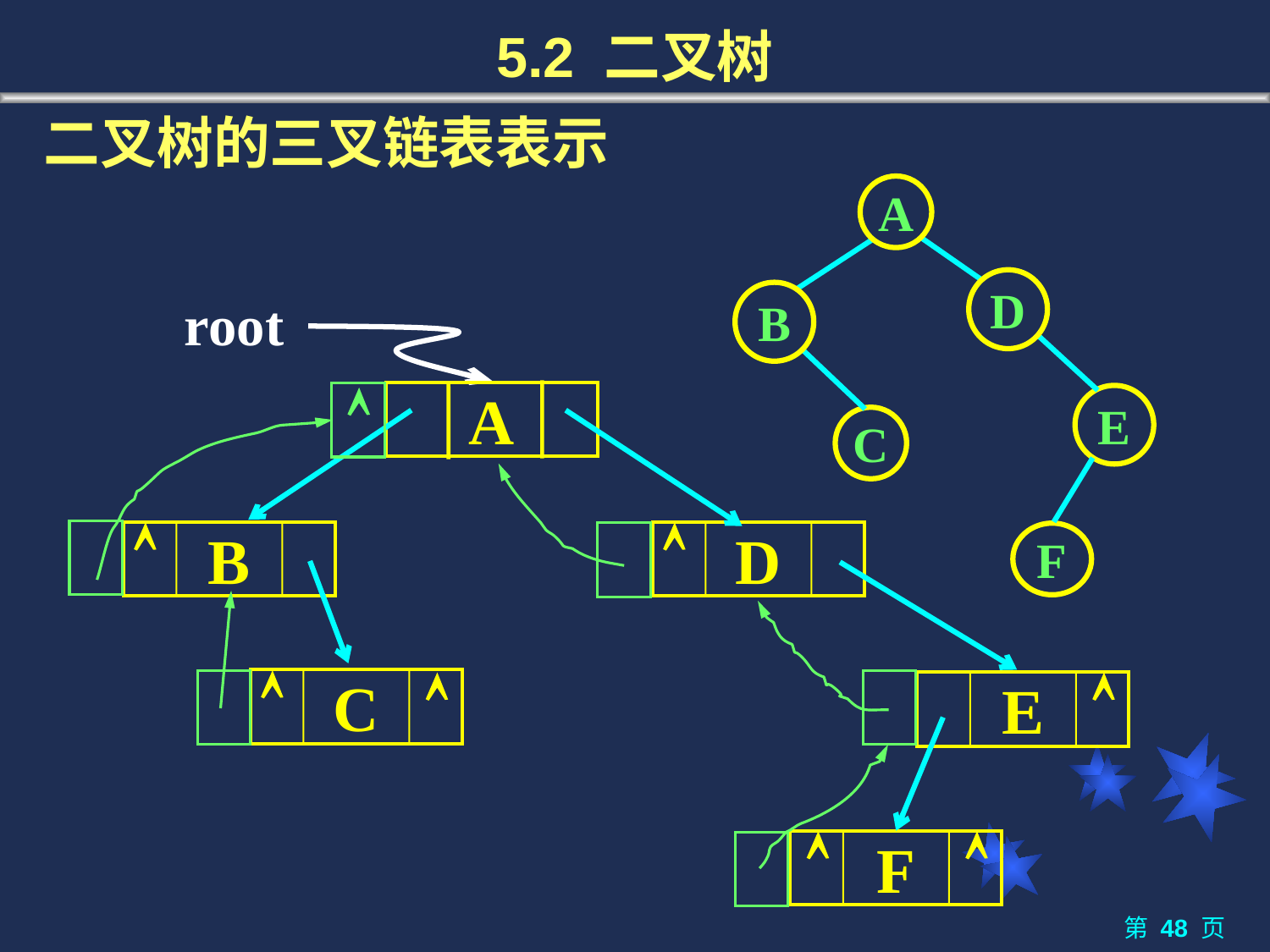

# 5.2 二叉树
二叉树的三叉链表表示
A

D
B

E
C

F
root

∧
A

∧
∧
B

D

∧
∧
∧
C

E

∧
∧
F

第 48 页